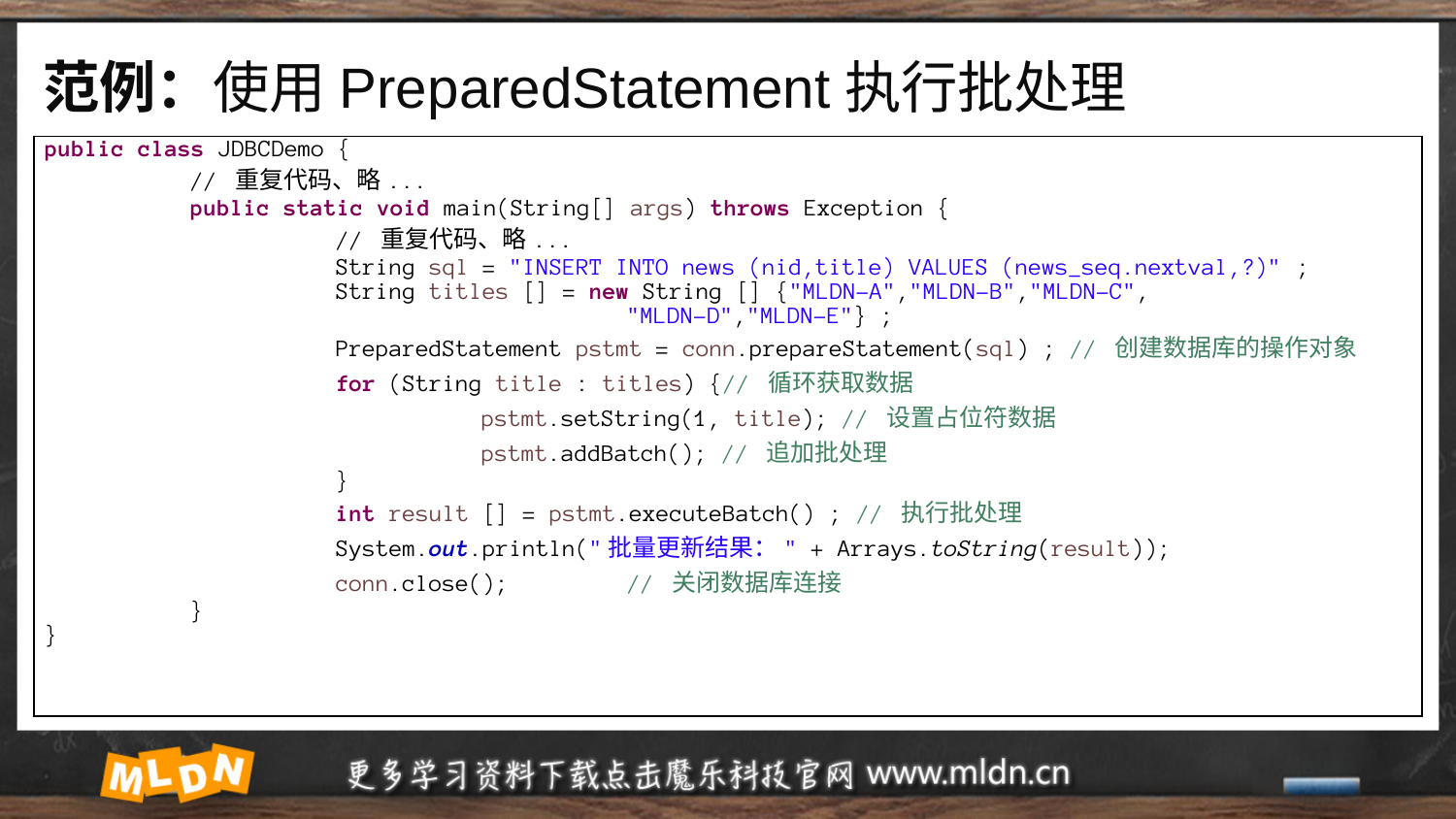

# 范例：使用PreparedStatement执行批处理
| public class JDBCDemo { // 重复代码、略... public static void main(String[] args) throws Exception { // 重复代码、略... String sql = "INSERT INTO news (nid,title) VALUES (news\_seq.nextval,?)" ; String titles [] = new String [] {"MLDN-A","MLDN-B","MLDN-C", "MLDN-D","MLDN-E"} ; PreparedStatement pstmt = conn.prepareStatement(sql) ; // 创建数据库的操作对象 for (String title : titles) {// 循环获取数据 pstmt.setString(1, title); // 设置占位符数据 pstmt.addBatch(); // 追加批处理 } int result [] = pstmt.executeBatch() ; // 执行批处理 System.out.println("批量更新结果：" + Arrays.toString(result)); conn.close(); // 关闭数据库连接 } } |
| --- |